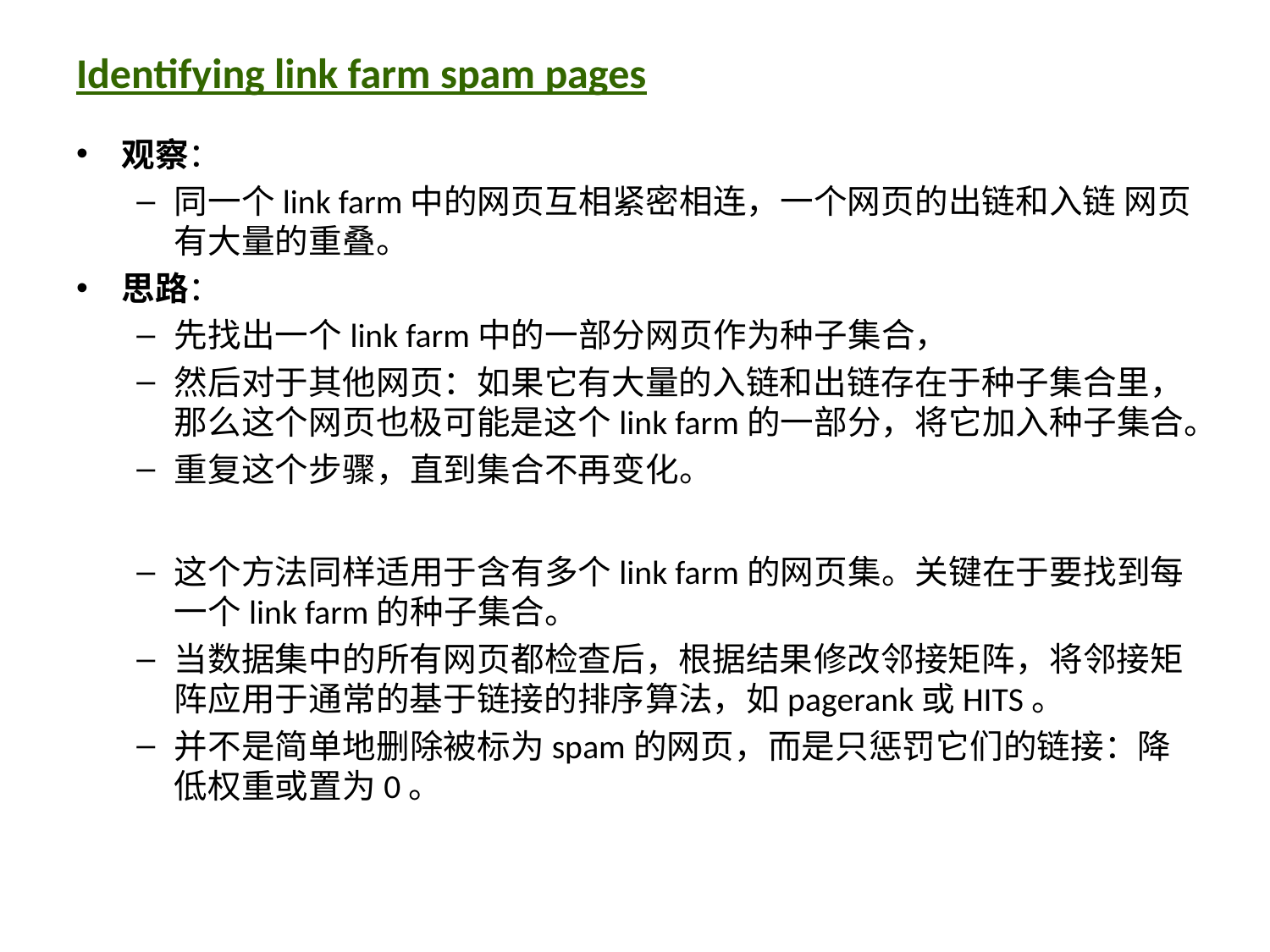

# Identifying link farm spam pages
观察：
同一个link farm中的网页互相紧密相连，一个网页的出链和入链 网页有大量的重叠。
思路：
先找出一个link farm中的一部分网页作为种子集合，
然后对于其他网页：如果它有大量的入链和出链存在于种子集合里，那么这个网页也极可能是这个link farm的一部分，将它加入种子集合。
重复这个步骤，直到集合不再变化。

这个方法同样适用于含有多个link farm的网页集。关键在于要找到每一个link farm的种子集合。
当数据集中的所有网页都检查后，根据结果修改邻接矩阵，将邻接矩阵应用于通常的基于链接的排序算法，如pagerank或HITS。
并不是简单地删除被标为spam的网页，而是只惩罚它们的链接：降低权重或置为0。